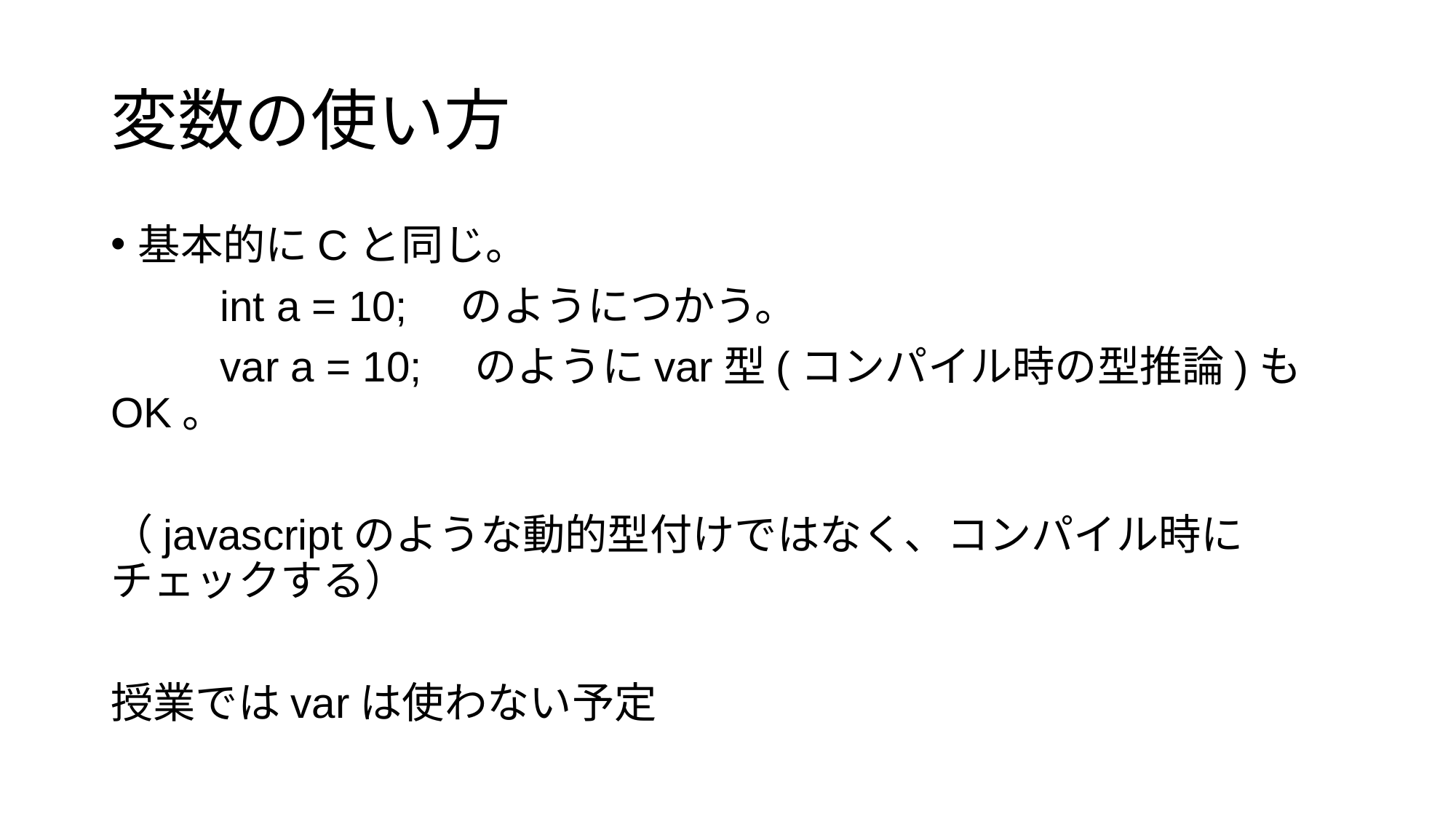

# 変数の使い方
基本的にCと同じ。
	int a = 10;　のようにつかう。
	var a = 10;　のようにvar型(コンパイル時の型推論)もOK。

（javascriptのような動的型付けではなく、コンパイル時にチェックする）

授業ではvarは使わない予定